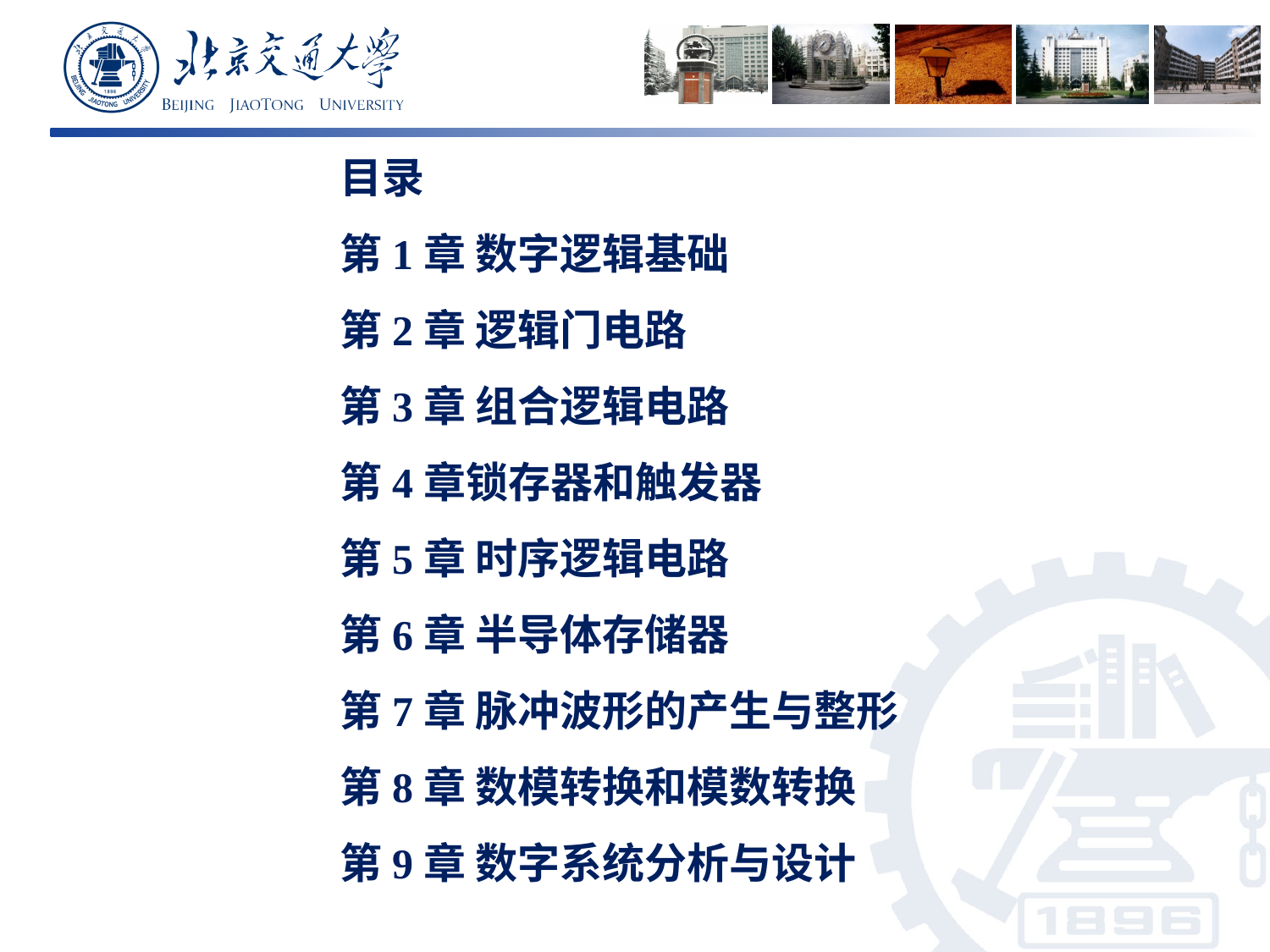

目录
第1章 数字逻辑基础
第2章 逻辑门电路
第3章 组合逻辑电路
第4章锁存器和触发器
第5章 时序逻辑电路
第6章 半导体存储器
第7章 脉冲波形的产生与整形
第8章 数模转换和模数转换
第9章 数字系统分析与设计
4